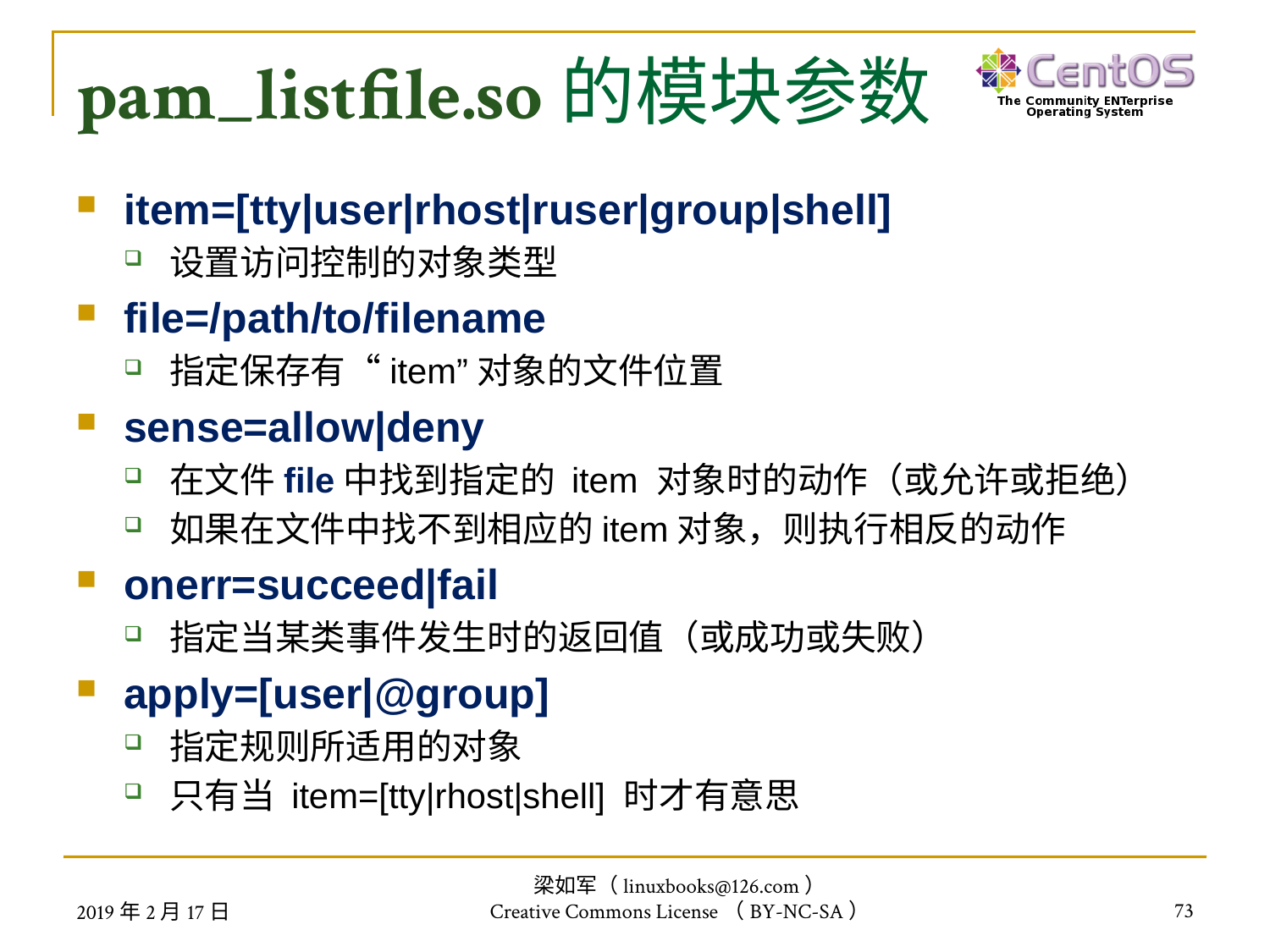

# pam_listfile.so的模块参数
item=[tty|user|rhost|ruser|group|shell]
设置访问控制的对象类型
file=/path/to/filename
指定保存有“item”对象的文件位置
sense=allow|deny
在文件file中找到指定的 item 对象时的动作（或允许或拒绝）
如果在文件中找不到相应的item对象，则执行相反的动作
onerr=succeed|fail
指定当某类事件发生时的返回值（或成功或失败）
apply=[user|@group]
指定规则所适用的对象
只有当 item=[tty|rhost|shell] 时才有意思
梁如军（linuxbooks@126.com）
Creative Commons License（BY-NC-SA）
2019年2月17日
73